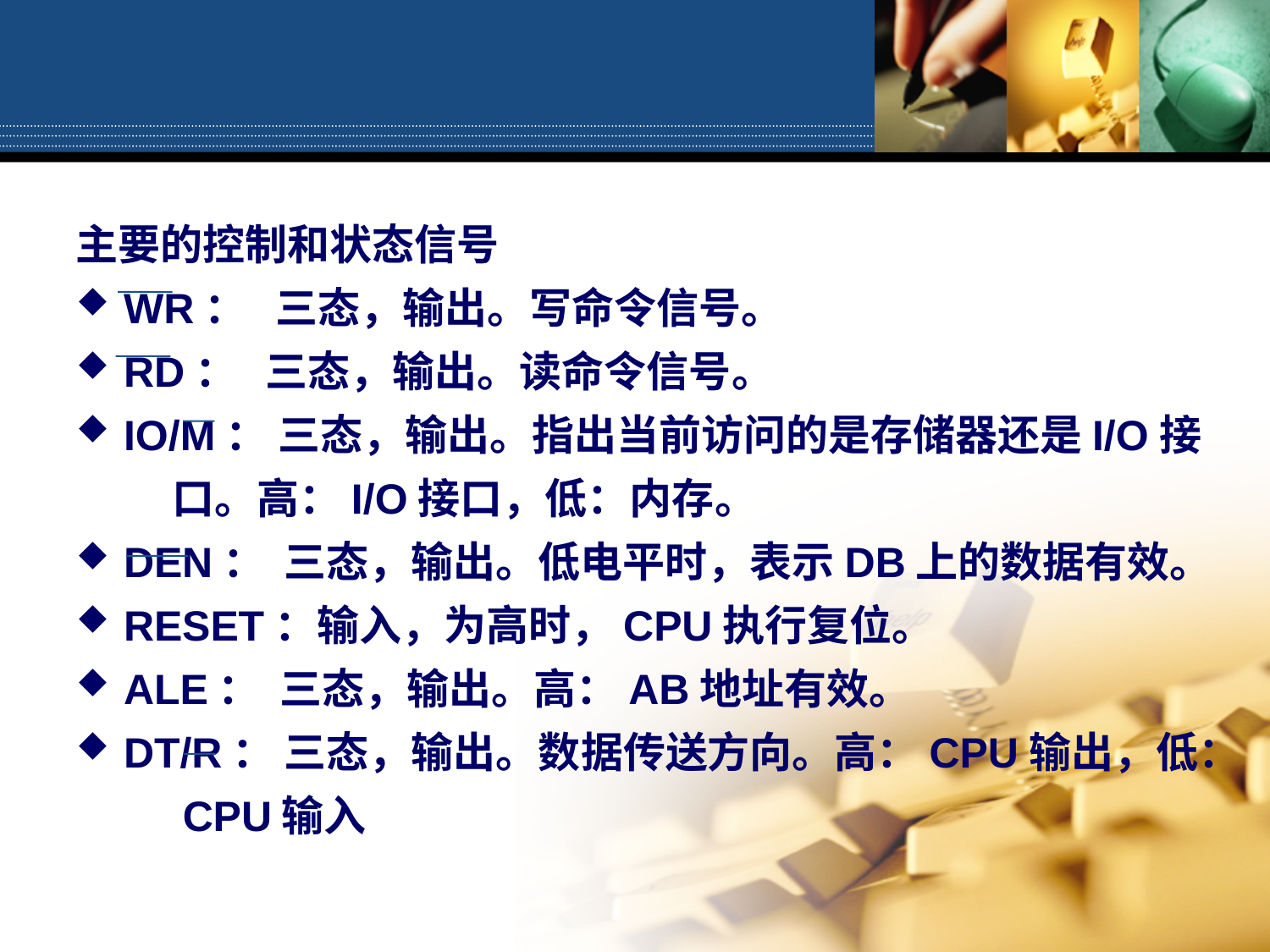

主要的控制和状态信号
WR：   三态，输出。写命令信号。
RD：   三态，输出。读命令信号。
IO/M： 三态，输出。指出当前访问的是存储器还是I/O接
         口。高：I/O接口，低：内存。
DEN：  三态，输出。低电平时，表示DB上的数据有效。
RESET：输入，为高时，CPU执行复位。
ALE：  三态，输出。高：AB地址有效。
DT/R： 三态，输出。数据传送方向。高：CPU输出，低：
         CPU输入